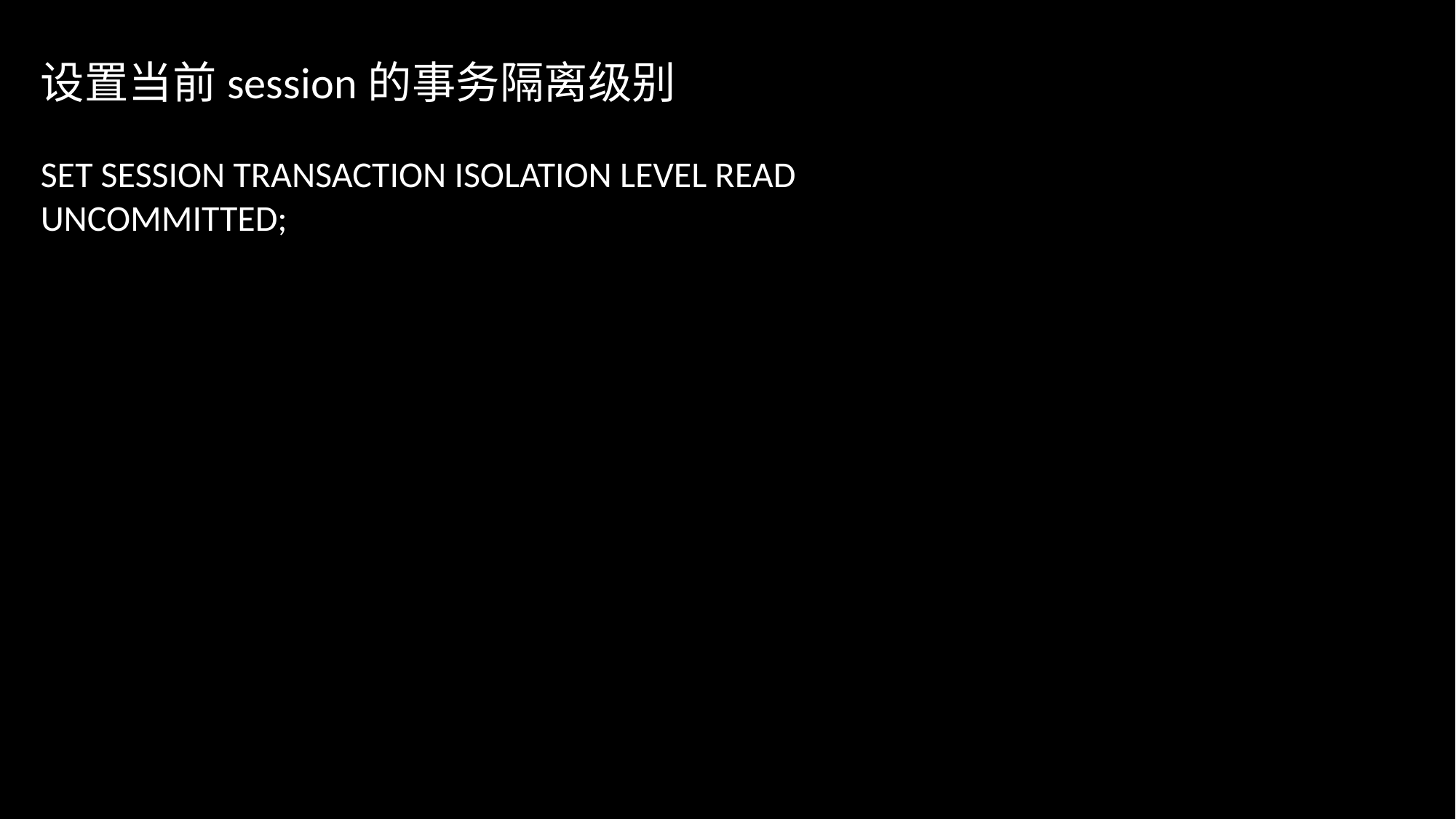

设置当前session的事务隔离级别

SET SESSION TRANSACTION ISOLATION LEVEL READ UNCOMMITTED;